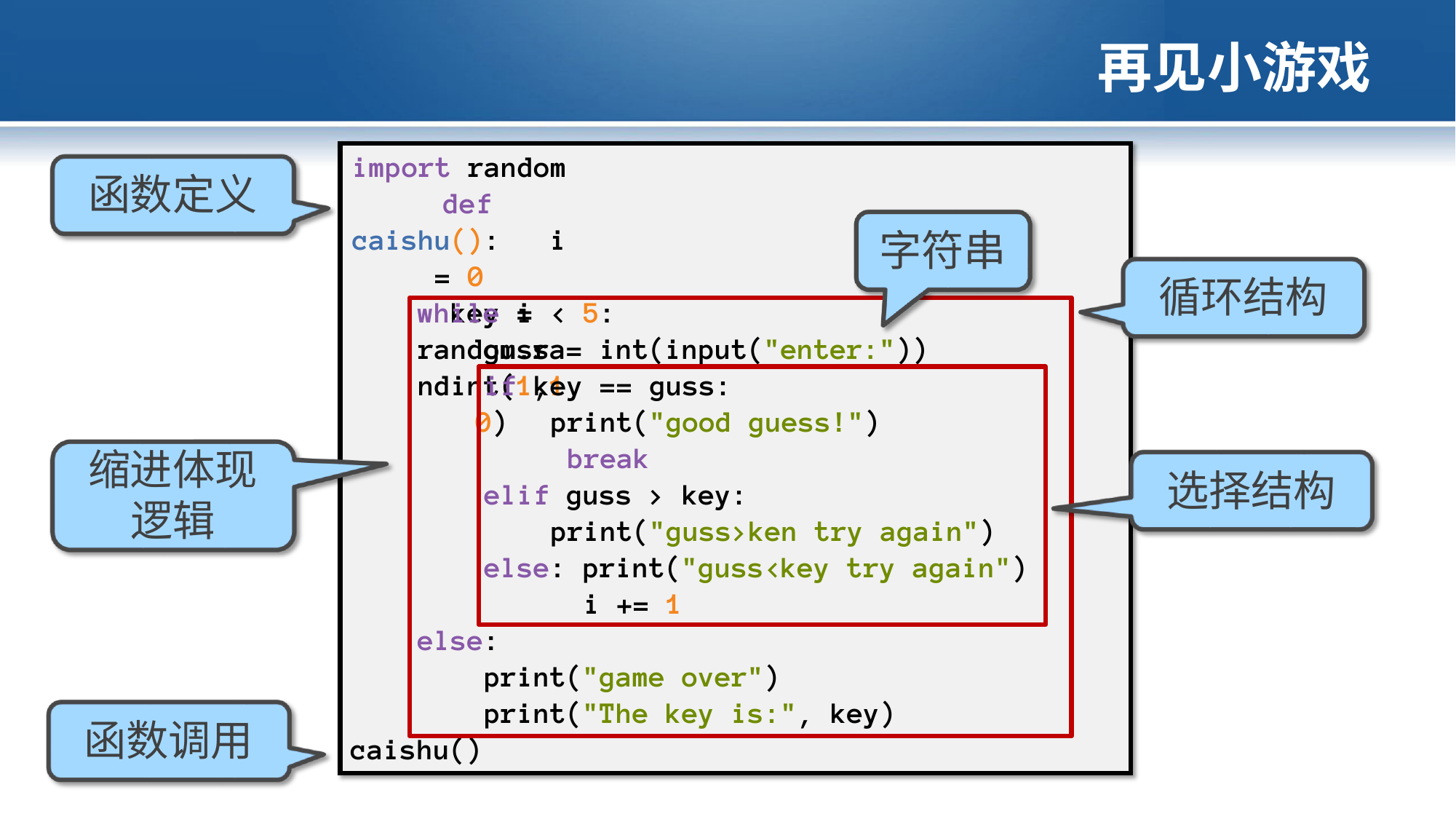

# 再见小游戏

import random  def caishu():   i = 0
key = random.randint(1,10)

函数定义

字符串

循环结构
while i < 5:

guss = int(input("enter:"))
if key == guss:  print("good guess!")  break
elif guss > key:  print("guss>ken try again")
else: print("guss<key try again")   i += 1

缩进体现 逻辑

选择结构
else:
print("game over")
print("The key is:", key)
caishu()

函数调用